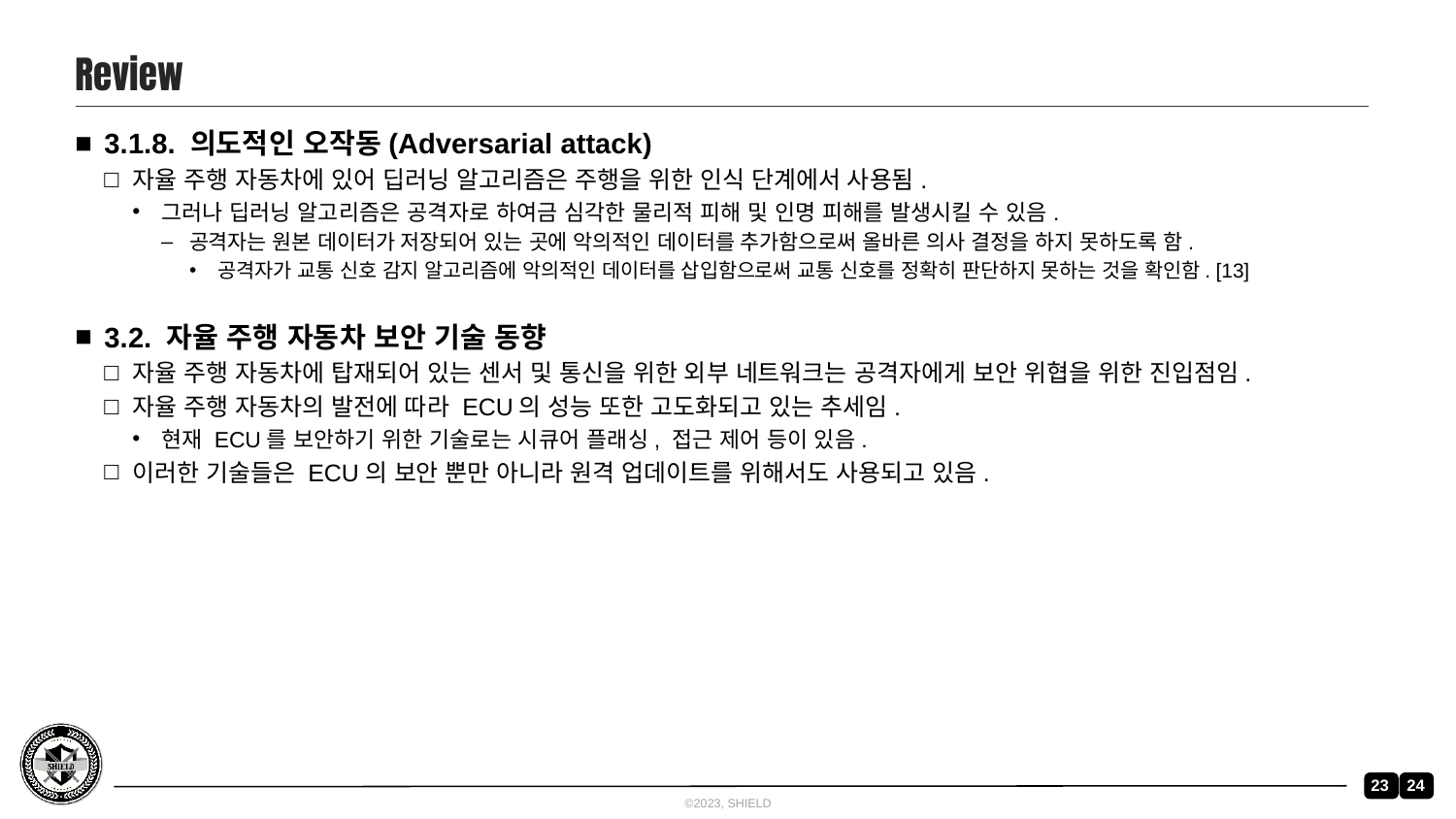

# Review
3.1.8. 의도적인 오작동(Adversarial attack)
자율 주행 자동차에 있어 딥러닝 알고리즘은 주행을 위한 인식 단계에서 사용됨.
그러나 딥러닝 알고리즘은 공격자로 하여금 심각한 물리적 피해 및 인명 피해를 발생시킬 수 있음.
공격자는 원본 데이터가 저장되어 있는 곳에 악의적인 데이터를 추가함으로써 올바른 의사 결정을 하지 못하도록 함.
공격자가 교통 신호 감지 알고리즘에 악의적인 데이터를 삽입함으로써 교통 신호를 정확히 판단하지 못하는 것을 확인함. [13]

3.2. 자율 주행 자동차 보안 기술 동향
자율 주행 자동차에 탑재되어 있는 센서 및 통신을 위한 외부 네트워크는 공격자에게 보안 위협을 위한 진입점임.
자율 주행 자동차의 발전에 따라 ECU의 성능 또한 고도화되고 있는 추세임.
현재 ECU를 보안하기 위한 기술로는 시큐어 플래싱, 접근 제어 등이 있음.
이러한 기술들은 ECU의 보안 뿐만 아니라 원격 업데이트를 위해서도 사용되고 있음.